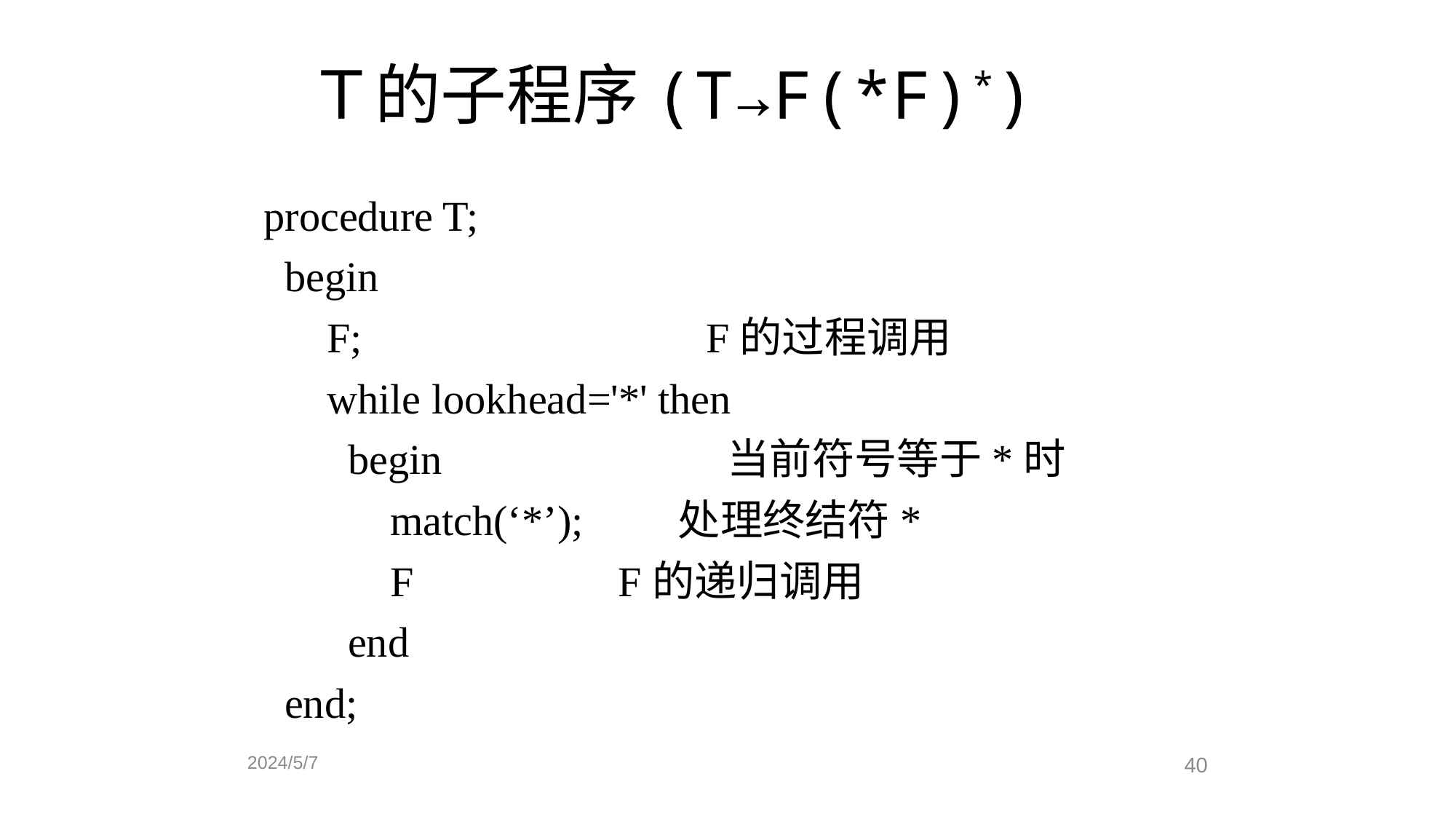

Ｔ的子程序(T→F(*F)*)
procedure T;
  begin
      F;	                             F的过程调用
      while lookhead='*' then
        begin    			当前符号等于*时
            match(‘*’);        处理终结符*
            F             	F的递归调用
        end
  end;
2024/5/7
40